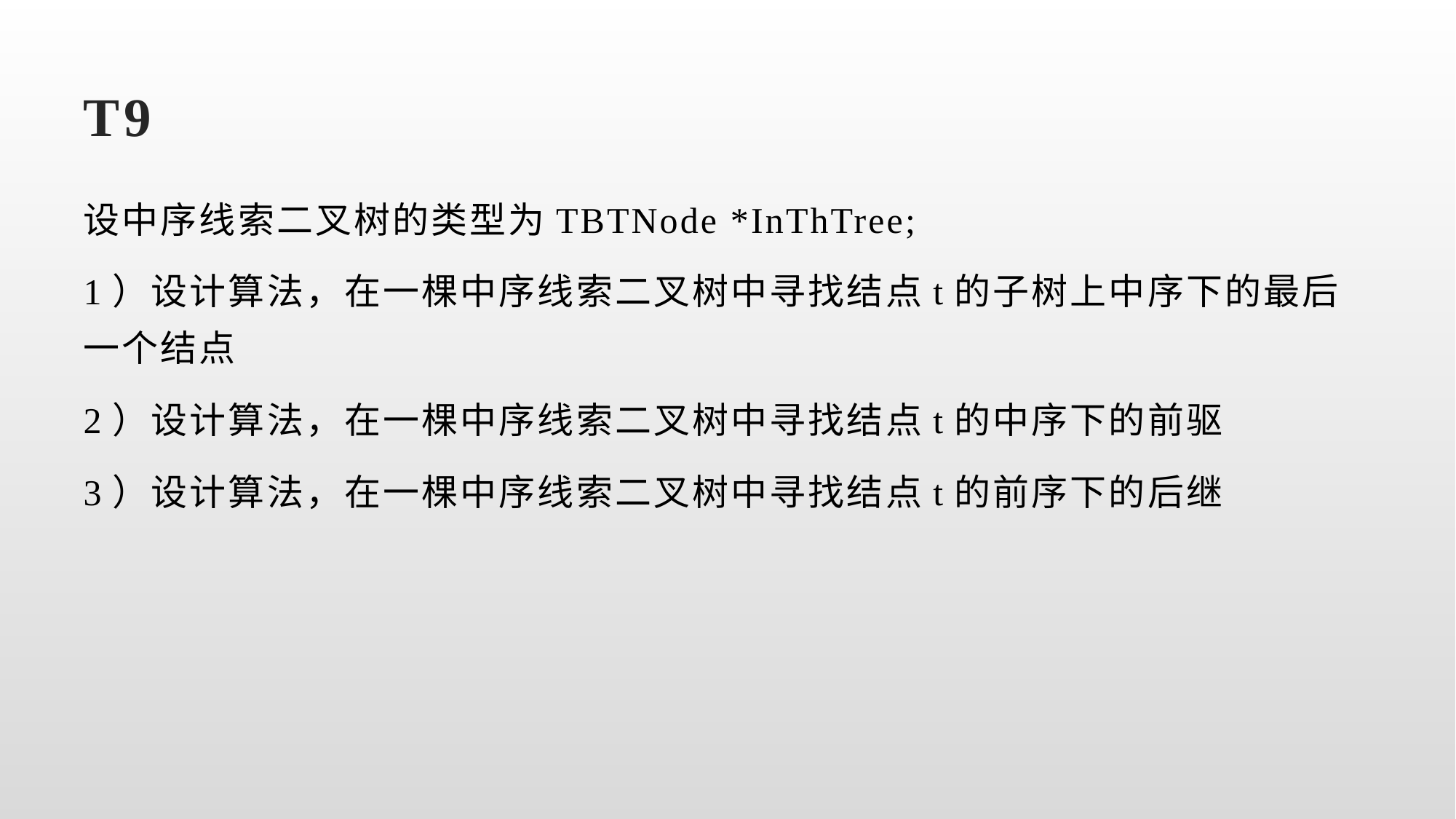

# T9
设中序线索二叉树的类型为TBTNode *InThTree;
1）设计算法，在一棵中序线索二叉树中寻找结点t的子树上中序下的最后一个结点
2）设计算法，在一棵中序线索二叉树中寻找结点t的中序下的前驱
3）设计算法，在一棵中序线索二叉树中寻找结点t的前序下的后继